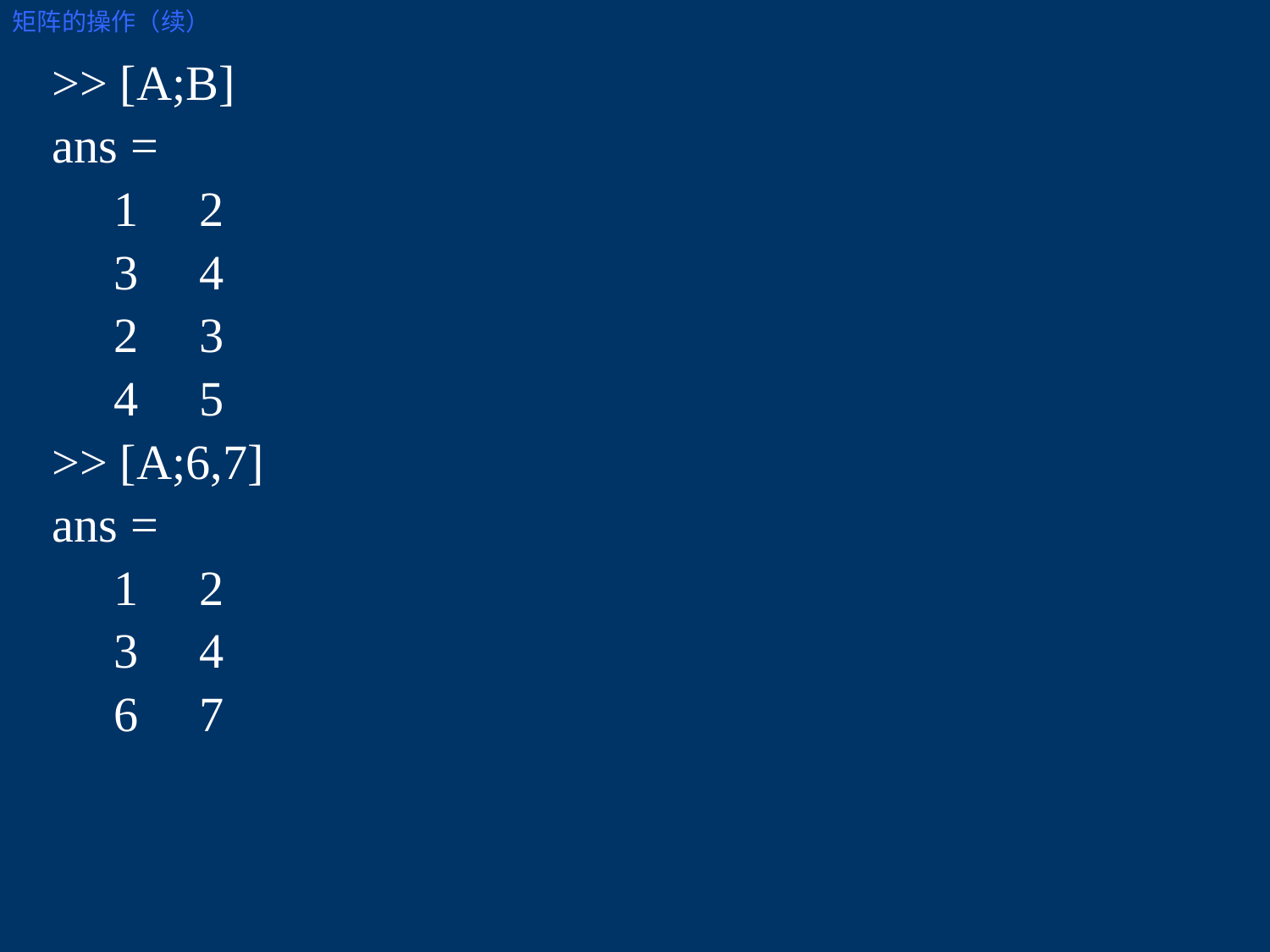

矩阵的操作（续）
>> [A;B]
ans =
     1     2
     3     4
     2     3
     4     5
>> [A;6,7]
ans =
     1     2
     3     4
     6     7